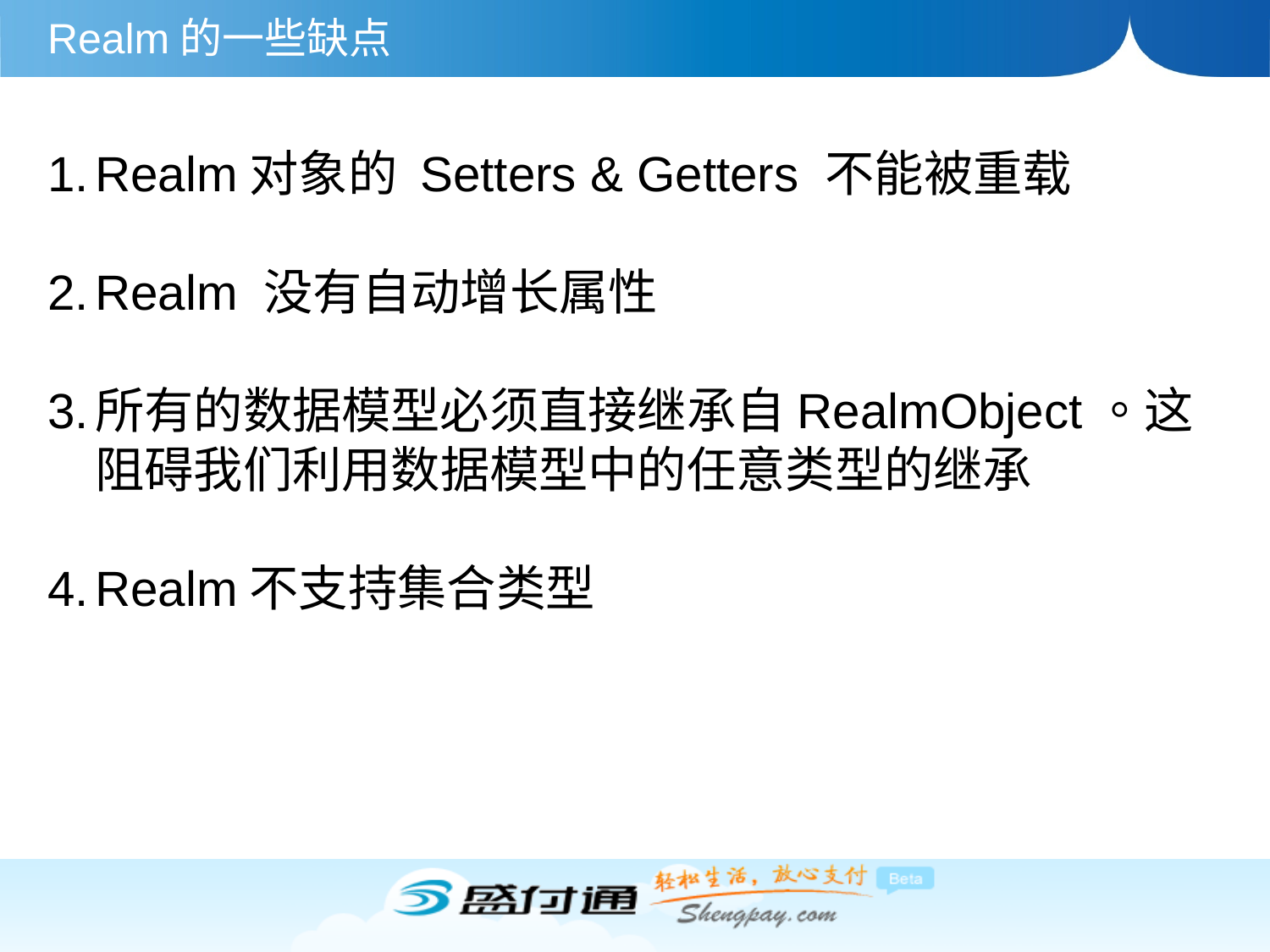

Realm的一些缺点
Realm对象的 Setters & Getters 不能被重载

Realm 没有自动增长属性

所有的数据模型必须直接继承自RealmObject。这阻碍我们利用数据模型中的任意类型的继承

Realm不支持集合类型